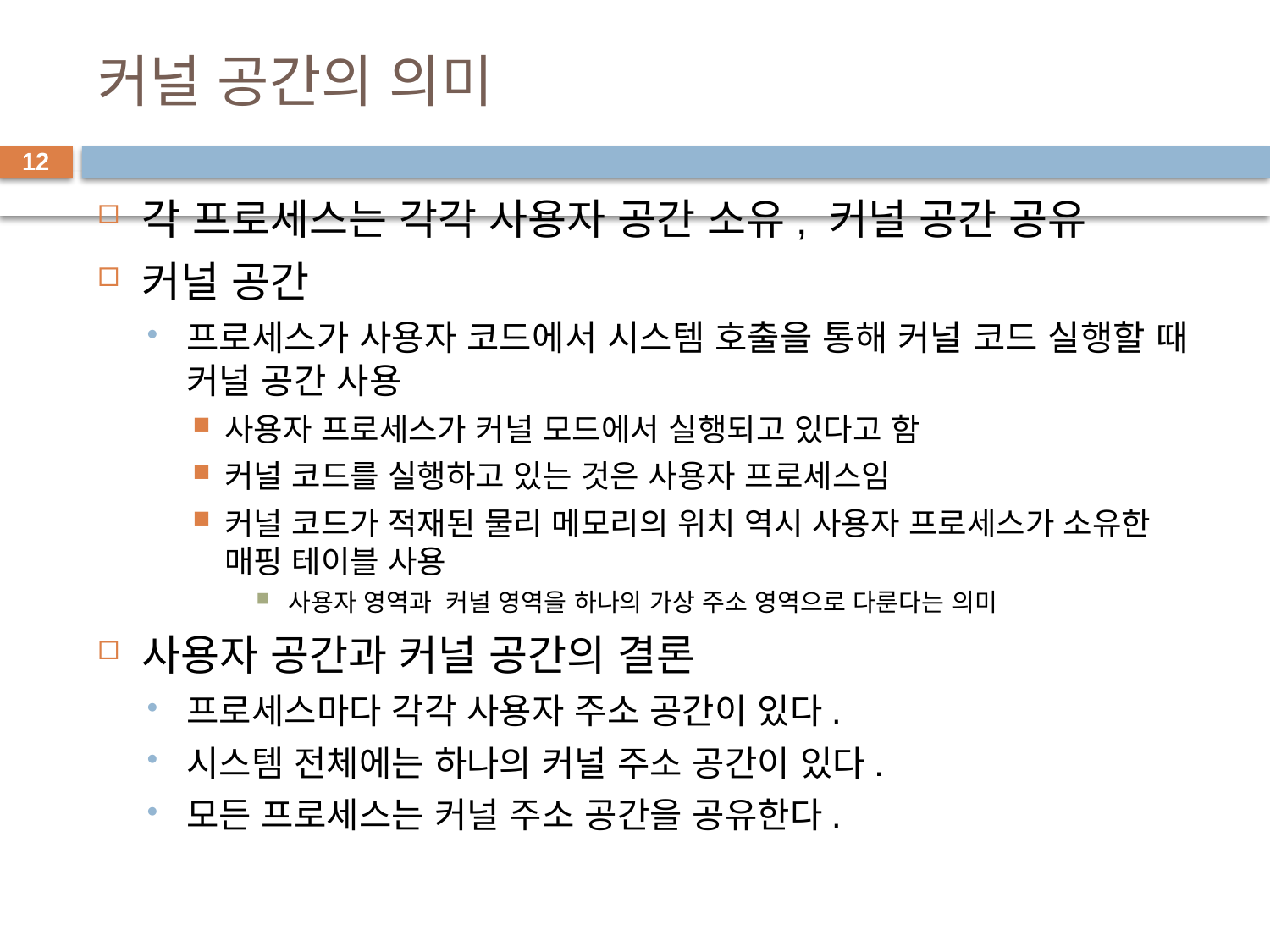

# 커널 공간의 의미
12
각 프로세스는 각각 사용자 공간 소유, 커널 공간 공유
커널 공간
프로세스가 사용자 코드에서 시스템 호출을 통해 커널 코드 실행할 때 커널 공간 사용
사용자 프로세스가 커널 모드에서 실행되고 있다고 함
커널 코드를 실행하고 있는 것은 사용자 프로세스임
커널 코드가 적재된 물리 메모리의 위치 역시 사용자 프로세스가 소유한 매핑 테이블 사용
사용자 영역과  커널 영역을 하나의 가상 주소 영역으로 다룬다는 의미
사용자 공간과 커널 공간의 결론
프로세스마다 각각 사용자 주소 공간이 있다.
시스템 전체에는 하나의 커널 주소 공간이 있다.
모든 프로세스는 커널 주소 공간을 공유한다.